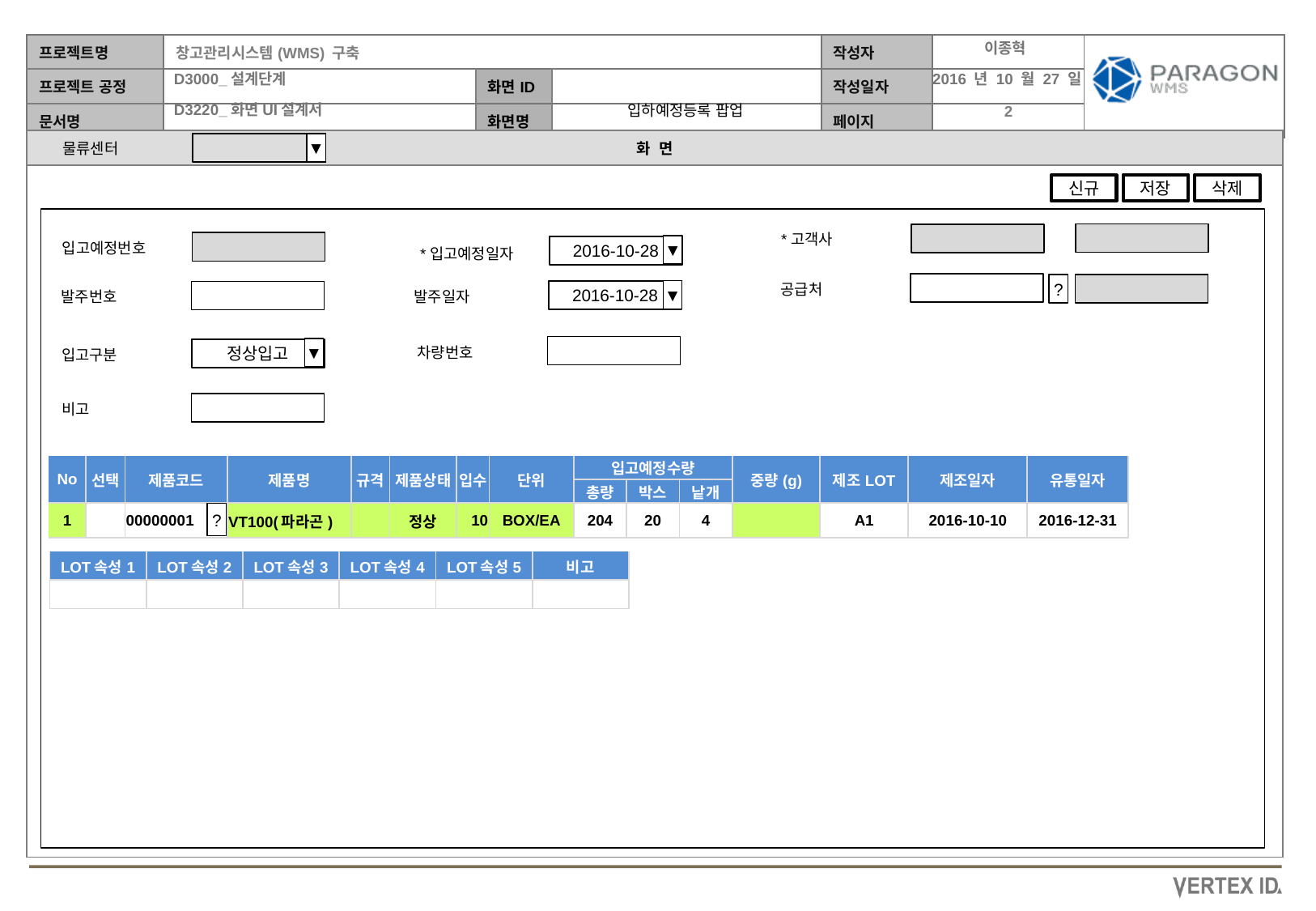

이종혁
2016 년 10 월 27 일
입하예정등록 팝업
물류센터

▼
저장
삭제
신규

*고객사

입고예정번호
▼
2016-10-28
*입고예정일자

공급처

?
▼
2016-10-28
발주일자

발주번호

차량번호
▼
정상입고
입고구분

비고
| No | 선택 | 제품코드 | 제품명 | 규격 | 제품상태 | 입수 | 단위 | 입고예정수량 |  |  | 중량(g) | 제조LOT | 제조일자 | 유통일자 |
| --- | --- | --- | --- | --- | --- | --- | --- | --- | --- | --- | --- | --- | --- | --- |
|  |  |  |  |  |  |  |  | 총량 | 박스 | 낱개 |  |  |  |  |
| 1 |  | 00000001 | VT100(파라곤) |  | 정상 | 10 | BOX/EA | 204 | 20 | 4 |  | A1 | 2016-10-10 | 2016-12-31 |
?
| LOT속성1 | LOT속성2 | LOT속성3 | LOT속성4 | LOT속성5 | 비고 |
| --- | --- | --- | --- | --- | --- |
|  |  |  |  |  |  |